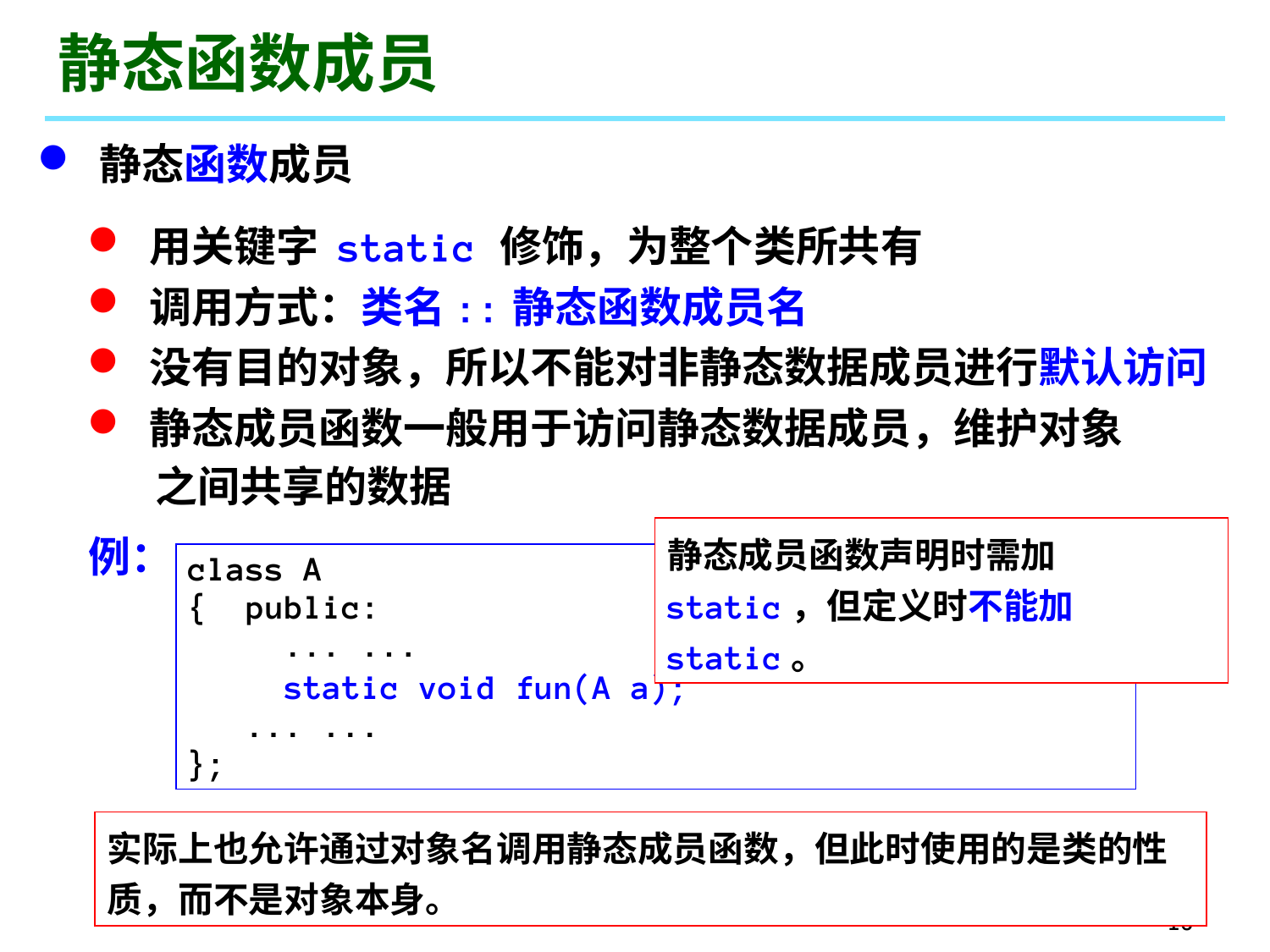

# 静态函数成员
 静态函数成员
 用关键字 static 修饰，为整个类所共有
 调用方式：类名::静态函数成员名
 没有目的对象，所以不能对非静态数据成员进行默认访问
 静态成员函数一般用于访问静态数据成员，维护对象
    之间共享的数据
静态成员函数声明时需加 static，但定义时不能加 static。
例：
class A
{  public:
     ... ...
     static void fun(A a);
   ... ...
};
实际上也允许通过对象名调用静态成员函数，但此时使用的是类的性质，而不是对象本身。
10